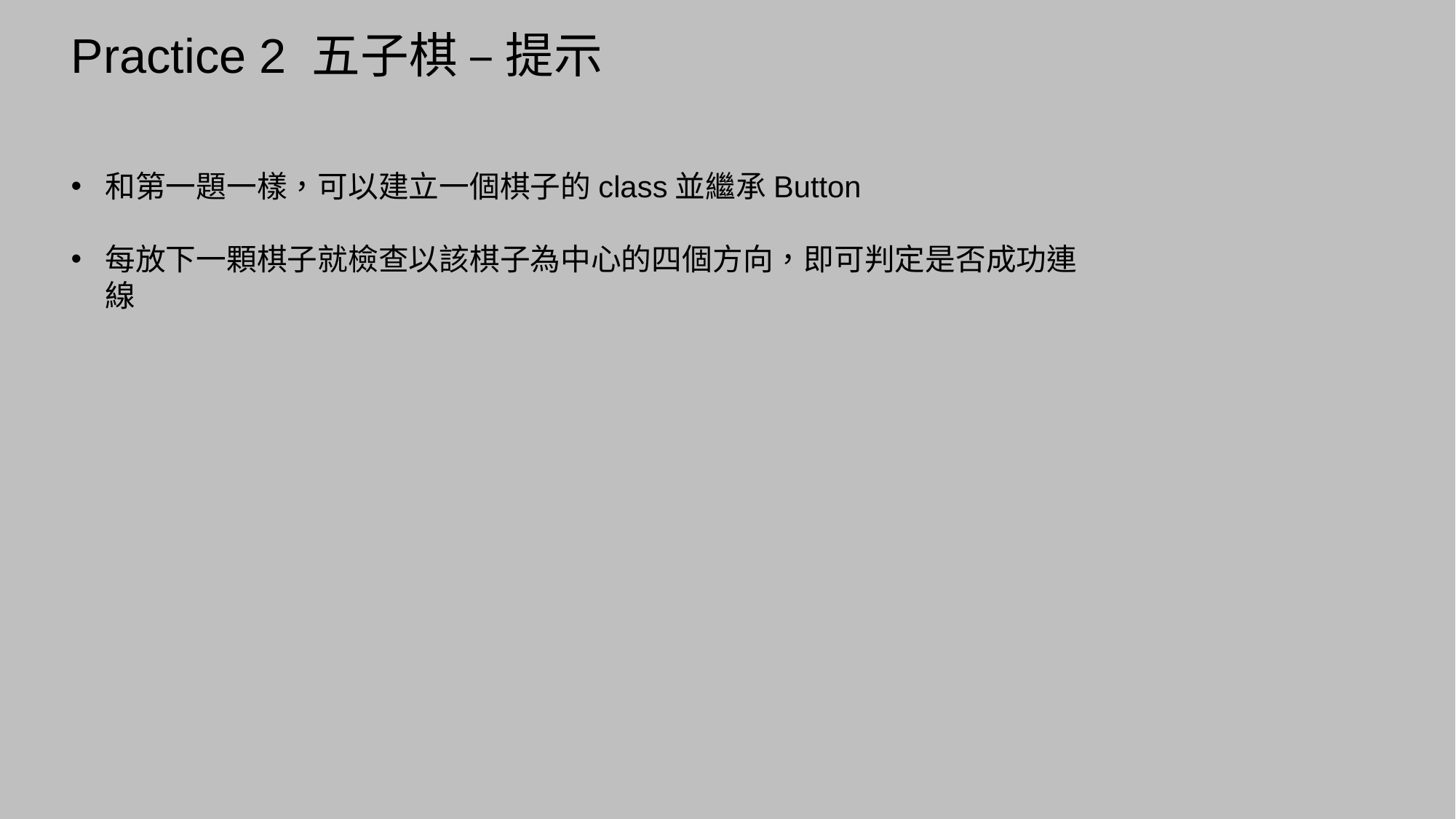

# Practice 2 五子棋 – 提示
和第一題一樣，可以建立一個棋子的class並繼承Button

每放下一顆棋子就檢查以該棋子為中心的四個方向，即可判定是否成功連線